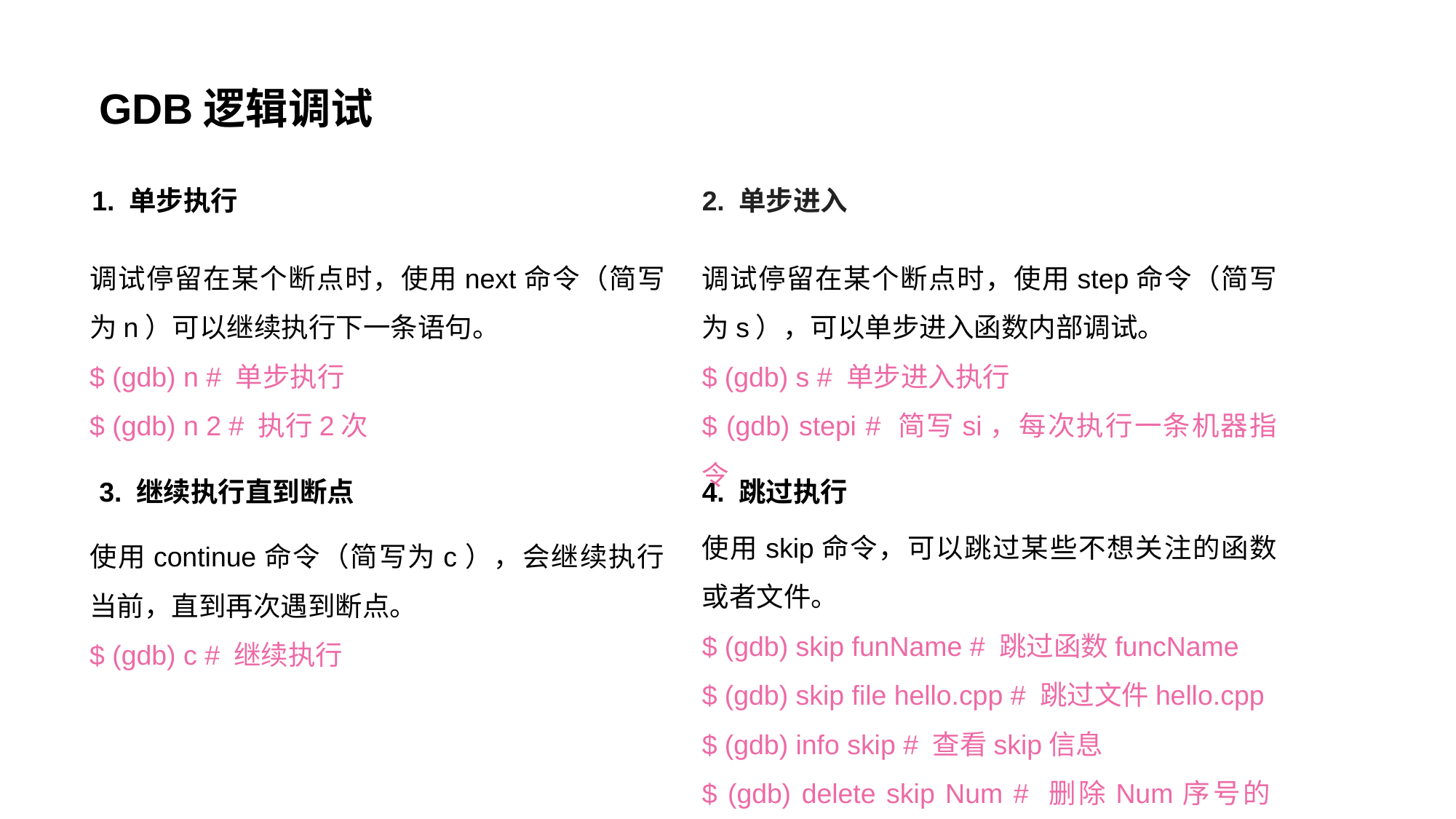

GDB逻辑调试
1. 单步执行
2. 单步进入
调试停留在某个断点时，使用next命令（简写为n）可以继续执行下一条语句。
$ (gdb) n # 单步执行
$ (gdb) n 2 # 执行2次
调试停留在某个断点时，使用step命令（简写为s），可以单步进入函数内部调试。
$ (gdb) s # 单步进入执行
$ (gdb) stepi # 简写si，每次执行一条机器指令
3. 继续执行直到断点
4. 跳过执行
使用skip命令，可以跳过某些不想关注的函数或者文件。
$ (gdb) skip funName # 跳过函数funcName
$ (gdb) skip file hello.cpp # 跳过文件hello.cpp
$ (gdb) info skip # 查看skip信息
$ (gdb) delete skip Num # 删除Num序号的skip

使用continue命令（简写为c），会继续执行当前，直到再次遇到断点。
$ (gdb) c # 继续执行